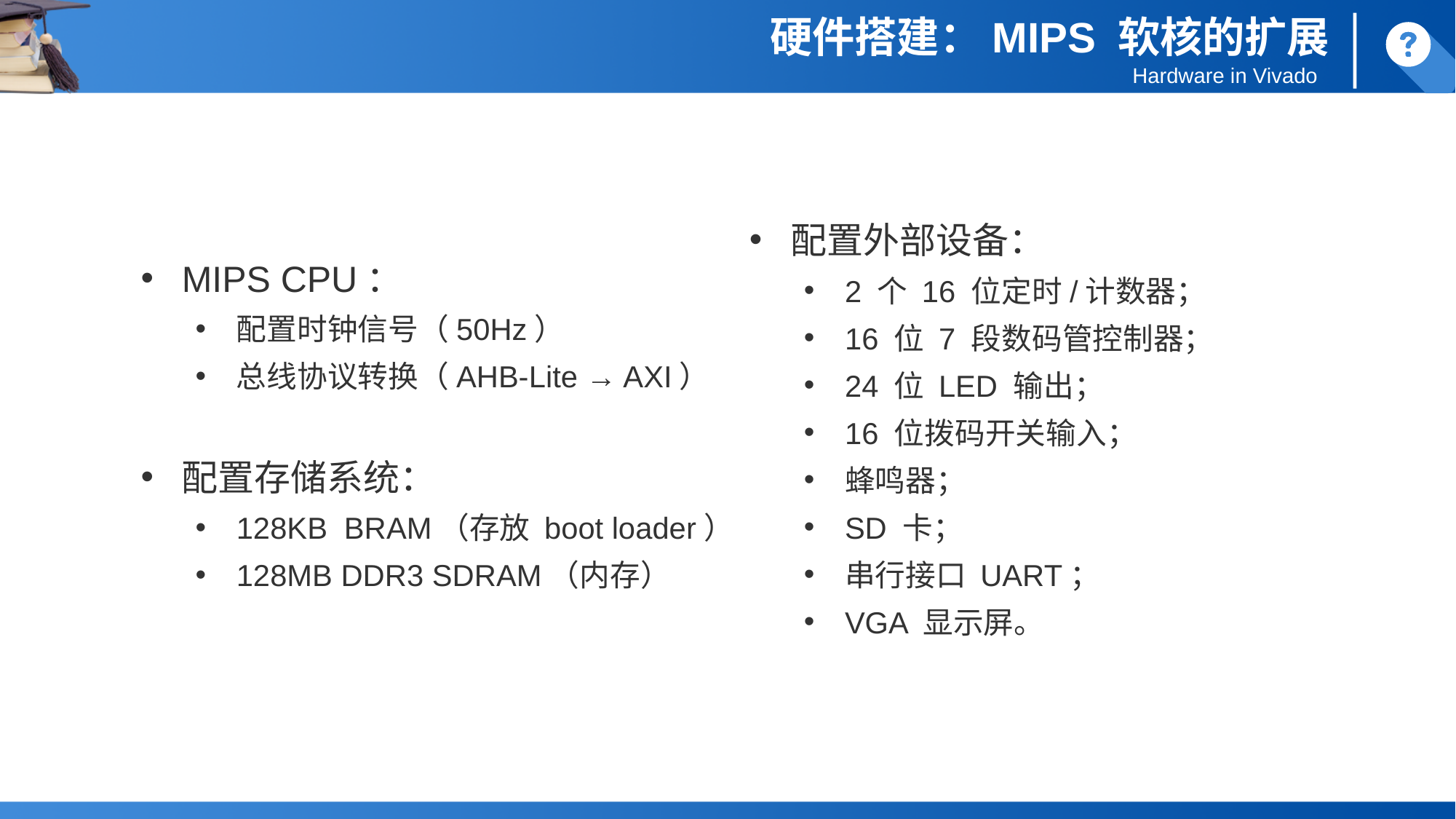

硬件搭建：MIPS 软核的扩展
Hardware in Vivado

配置外部设备：
2 个 16 位定时/计数器；
16 位 7 段数码管控制器；
24 位 LED 输出；
16 位拨码开关输入；
蜂鸣器；
SD 卡；
串行接口 UART；
VGA 显示屏。
MIPS CPU：
配置时钟信号（50Hz）
总线协议转换（AHB-Lite → AXI）

配置存储系统：
128KB  BRAM（存放 boot loader）
128MB DDR3 SDRAM（内存）